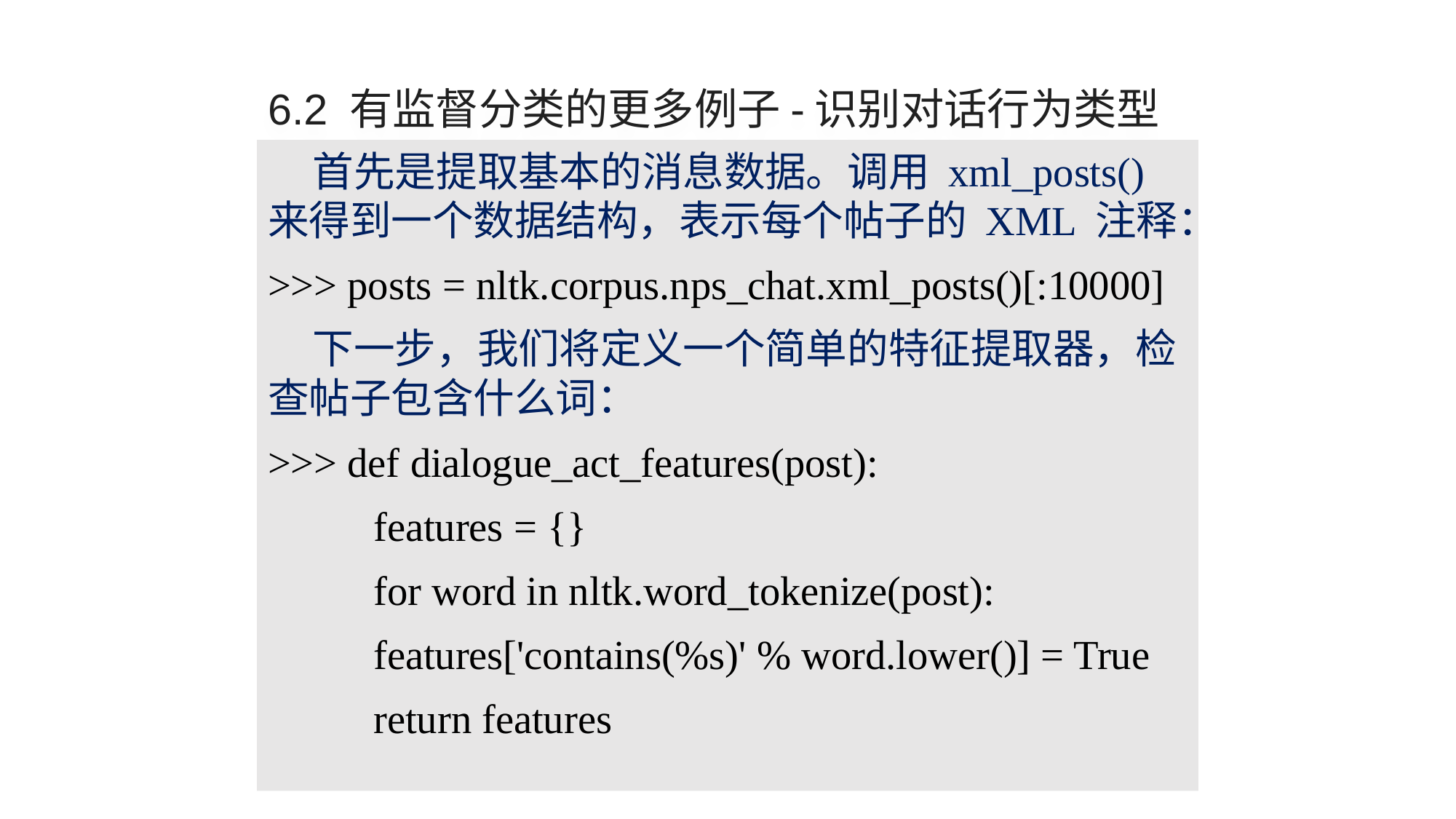

# 6.2 有监督分类的更多例子-识别对话行为类型
首先是提取基本的消息数据。调用 xml_posts()来得到一个数据结构，表示每个帖子的 XML 注释：
>>> posts = nltk.corpus.nps_chat.xml_posts()[:10000]
下一步，我们将定义一个简单的特征提取器，检查帖子包含什么词：
>>> def dialogue_act_features(post):
	features = {}
	for word in nltk.word_tokenize(post):
		features['contains(%s)' % word.lower()] = True
	return features